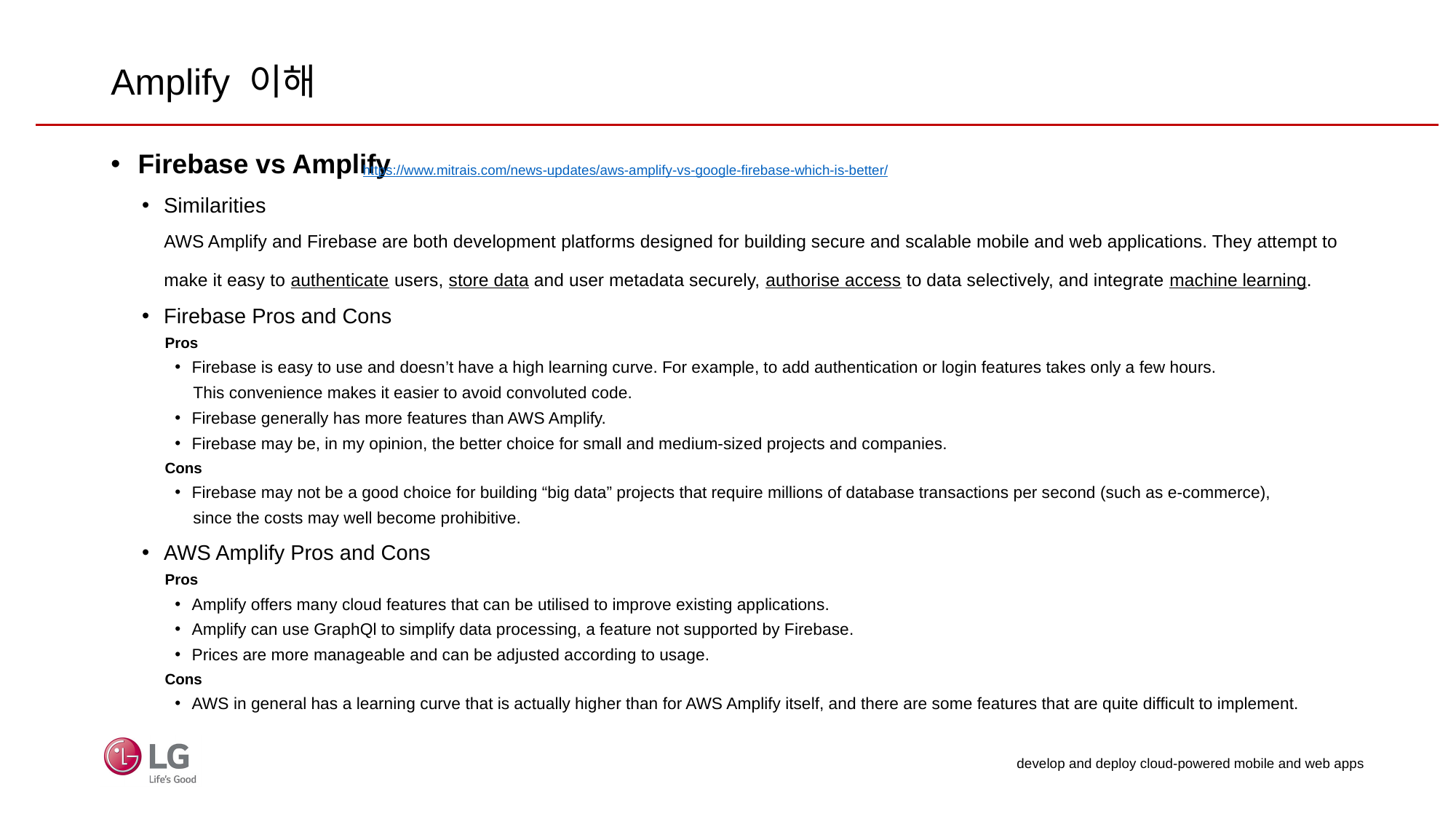

# Amplify 이해
Firebase vs Amplify
Similarities
AWS Amplify and Firebase are both development platforms designed for building secure and scalable mobile and web applications. They attempt to
make it easy to authenticate users, store data and user metadata securely, authorise access to data selectively, and integrate machine learning.
Firebase Pros and Cons
Pros
Firebase is easy to use and doesn’t have a high learning curve. For example, to add authentication or login features takes only a few hours.
    This convenience makes it easier to avoid convoluted code.
Firebase generally has more features than AWS Amplify.
Firebase may be, in my opinion, the better choice for small and medium-sized projects and companies.
Cons
Firebase may not be a good choice for building “big data” projects that require millions of database transactions per second (such as e-commerce),
    since the costs may well become prohibitive.
AWS Amplify Pros and Cons
Pros
Amplify offers many cloud features that can be utilised to improve existing applications.
Amplify can use GraphQl to simplify data processing, a feature not supported by Firebase.
Prices are more manageable and can be adjusted according to usage.
Cons
AWS in general has a learning curve that is actually higher than for AWS Amplify itself, and there are some features that are quite difficult to implement.

https://www.mitrais.com/news-updates/aws-amplify-vs-google-firebase-which-is-better/